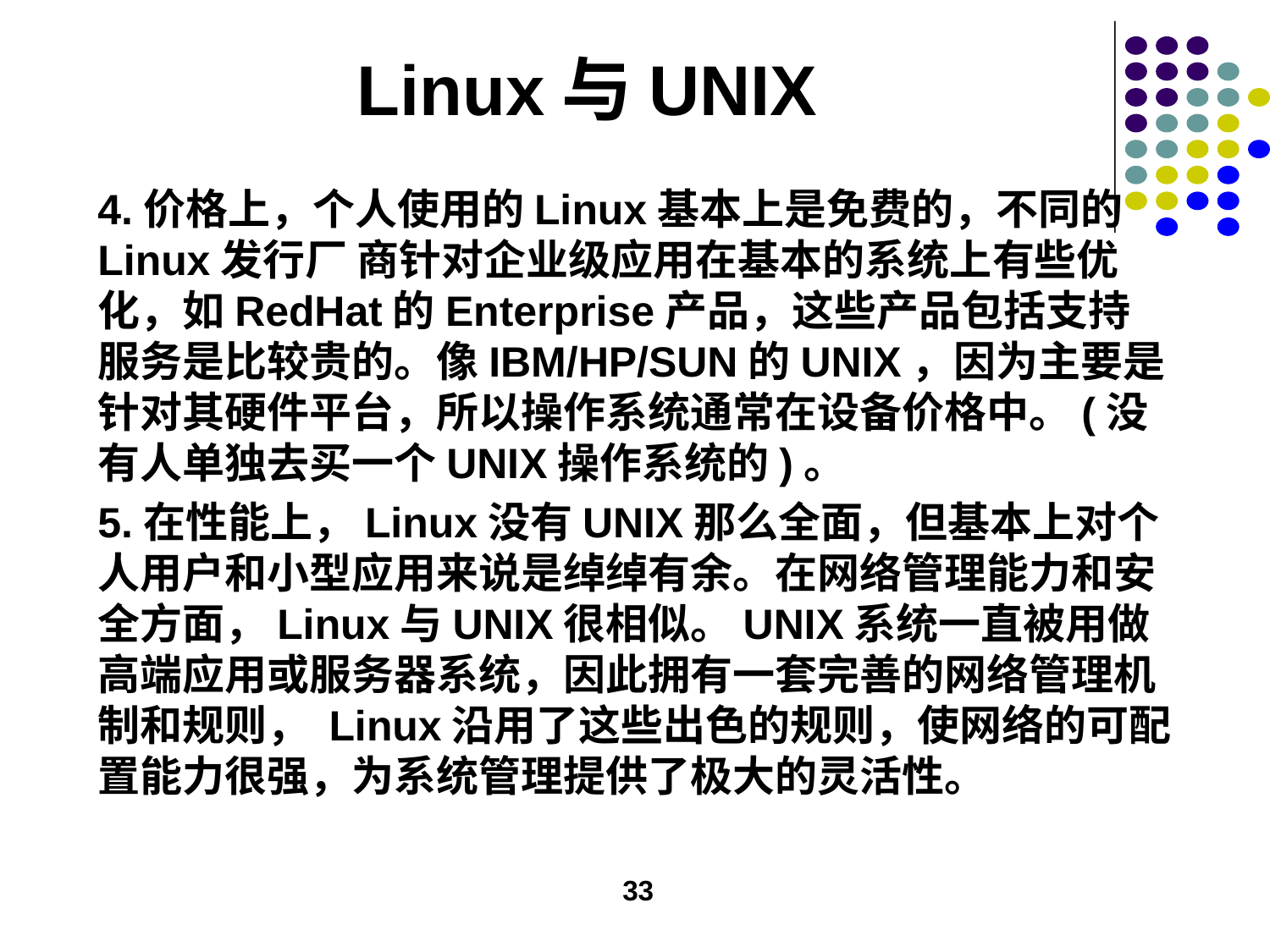

# Linux与UNIX
4.价格上，个人使用的Linux基本上是免费的，不同的Linux发行厂 商针对企业级应用在基本的系统上有些优化，如RedHat的Enterprise产品，这些产品包括支持服务是比较贵的。像IBM/HP/SUN的UNIX，因为主要是针对其硬件平台，所以操作系统通常在设备价格中。(没有人单独去买一个UNIX操作系统的)。
5.在性能上，Linux没有UNIX那么全面，但基本上对个人用户和小型应用来说是绰绰有余。在网络管理能力和安全方面，Linux与UNIX很相似。UNIX系统一直被用做高端应用或服务器系统，因此拥有一套完善的网络管理机制和规则， Linux沿用了这些出色的规则，使网络的可配置能力很强，为系统管理提供了极大的灵活性。

33